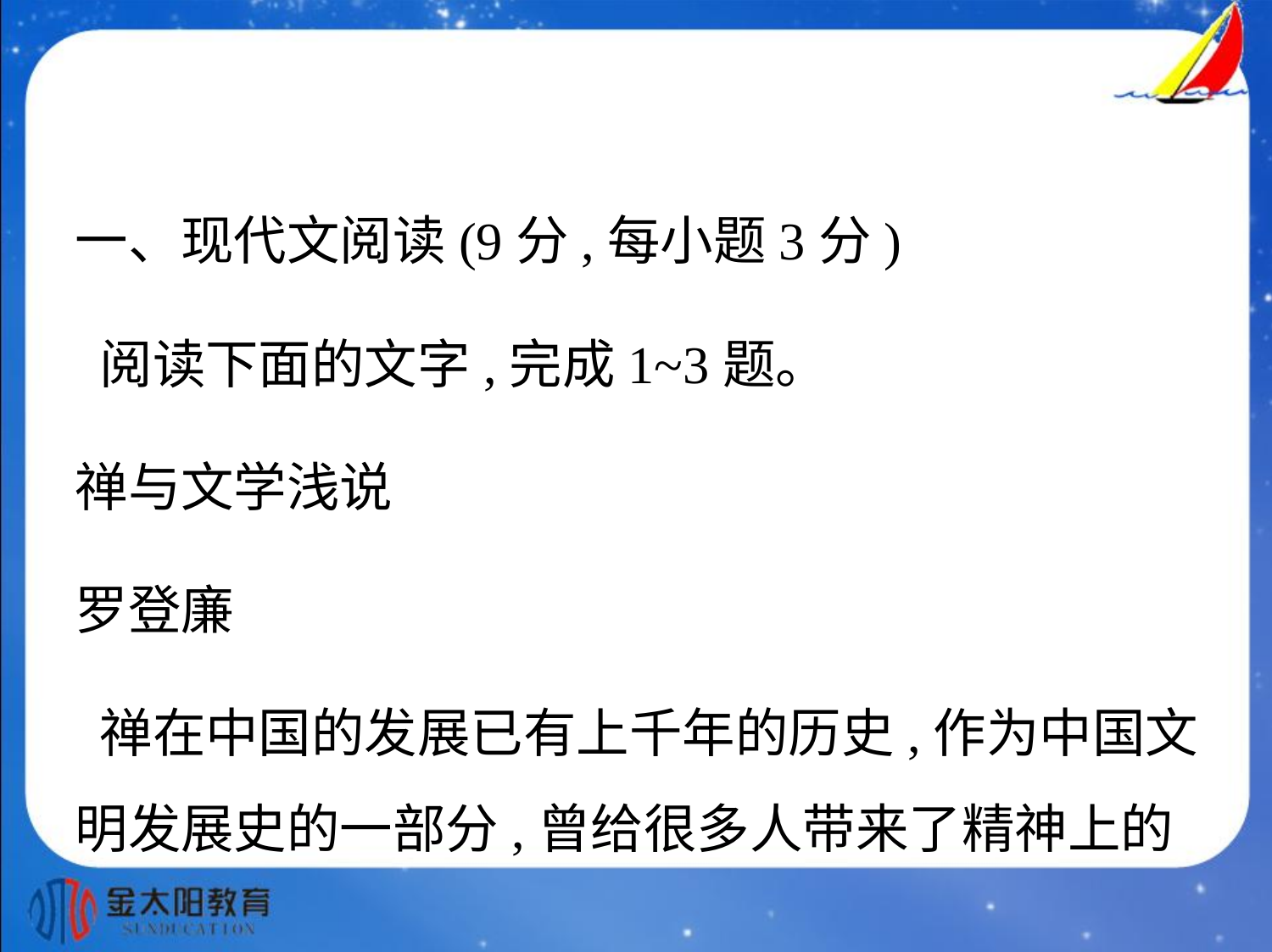

一、现代文阅读(9分,每小题3分)
 阅读下面的文字,完成1~3题。
禅与文学浅说
罗登廉
 禅在中国的发展已有上千年的历史,作为中国文
明发展史的一部分,曾给很多人带来了精神上的